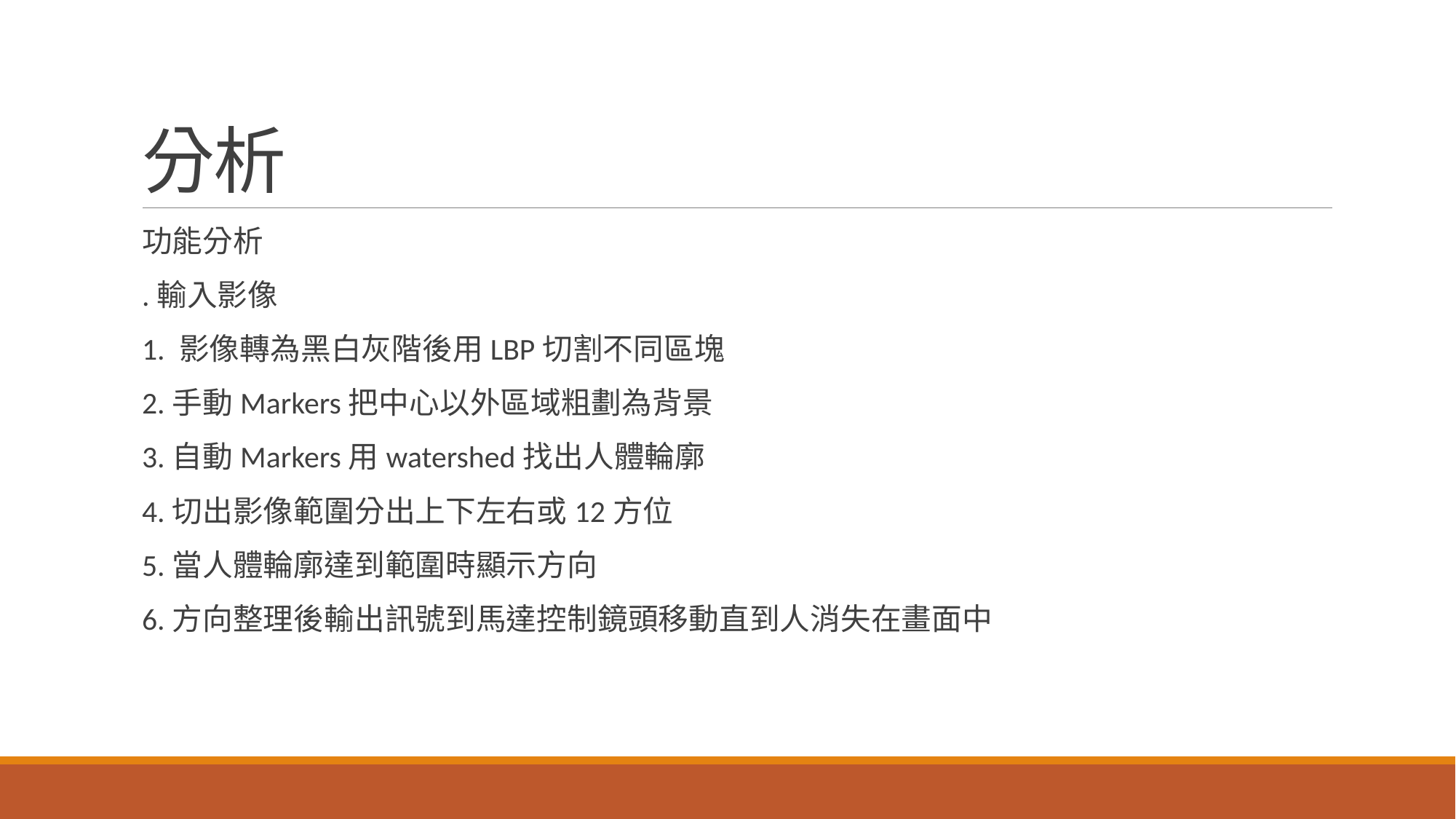

# 分析
功能分析
.輸入影像
1. 影像轉為黑白灰階後用LBP切割不同區塊
2.手動Markers把中心以外區域粗劃為背景
3.自動Markers用watershed找出人體輪廓
4.切出影像範圍分出上下左右或12方位
5.當人體輪廓達到範圍時顯示方向
6.方向整理後輸出訊號到馬達控制鏡頭移動直到人消失在畫面中